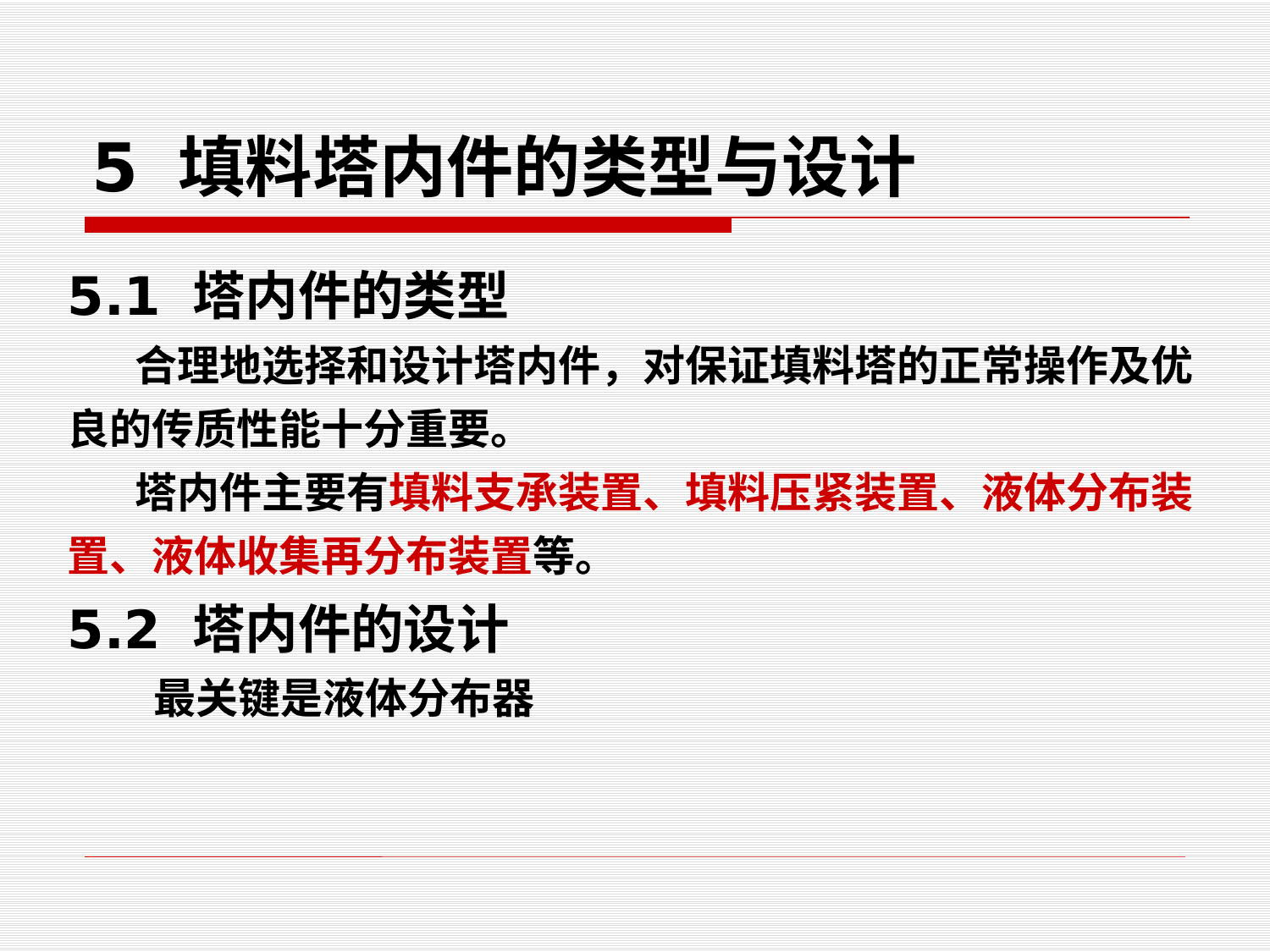

# 5 填料塔内件的类型与设计
5.1 塔内件的类型
      合理地选择和设计塔内件，对保证填料塔的正常操作及优良的传质性能十分重要。
      塔内件主要有填料支承装置、填料压紧装置、液体分布装置、液体收集再分布装置等。
5.2 塔内件的设计
        最关键是液体分布器